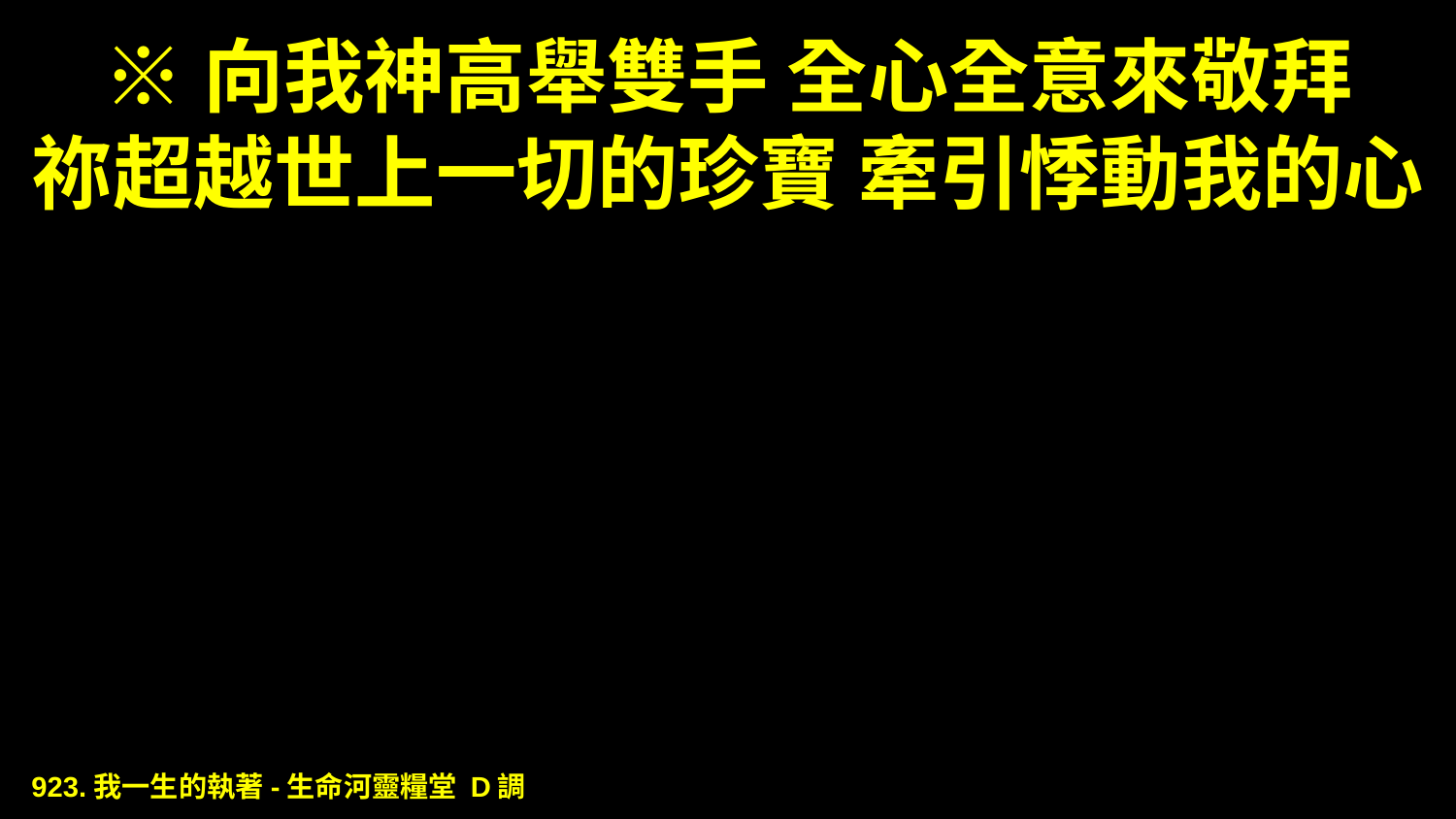

# ※向我神高舉雙手 全心全意來敬拜 祢超越世上一切的珍寶 牽引悸動我的心
923.我一生的執著-生命河靈糧堂 D調